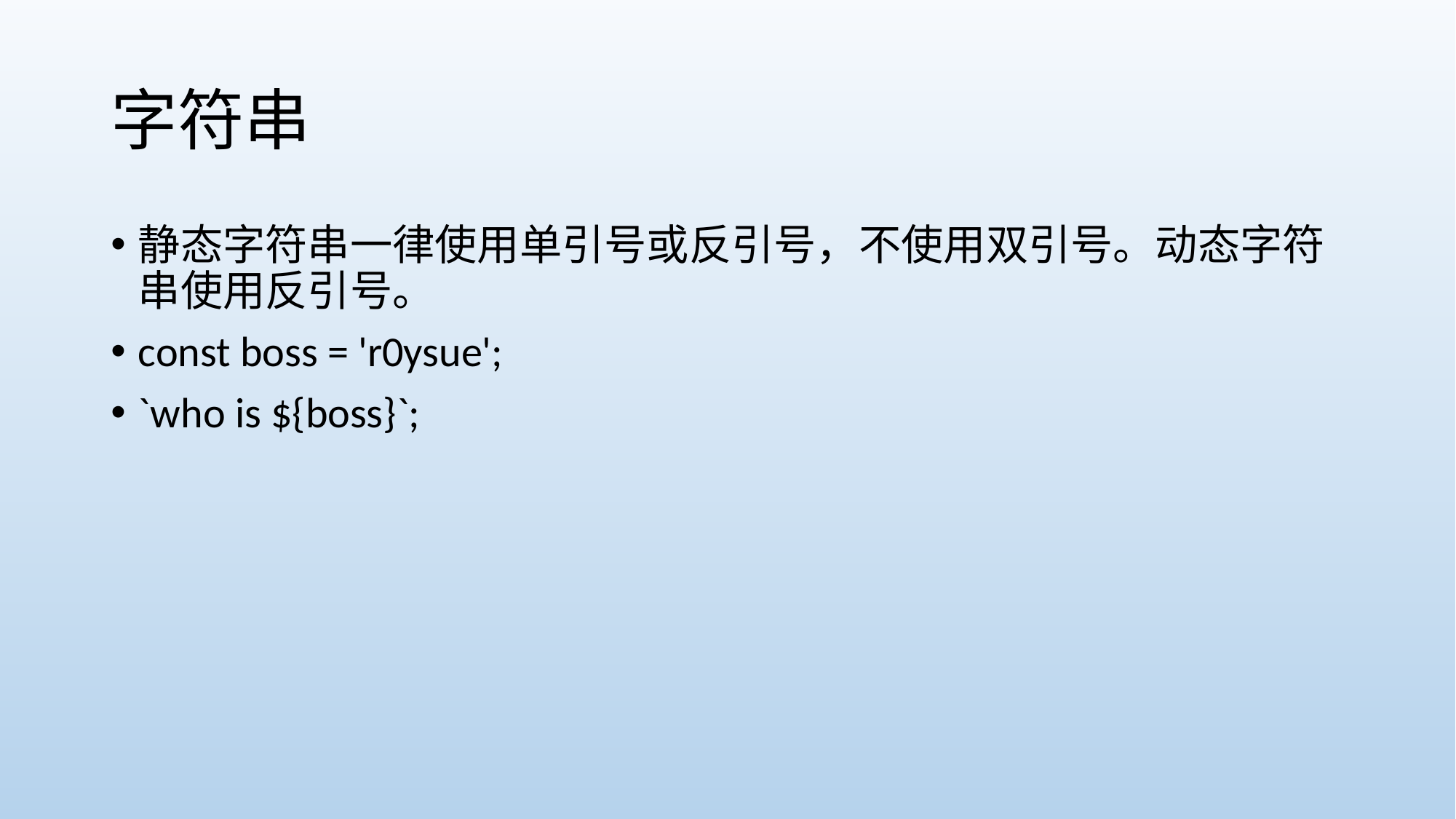

# 字符串
静态字符串一律使用单引号或反引号，不使用双引号。动态字符串使用反引号。
const boss = 'r0ysue';
`who is ${boss}`;